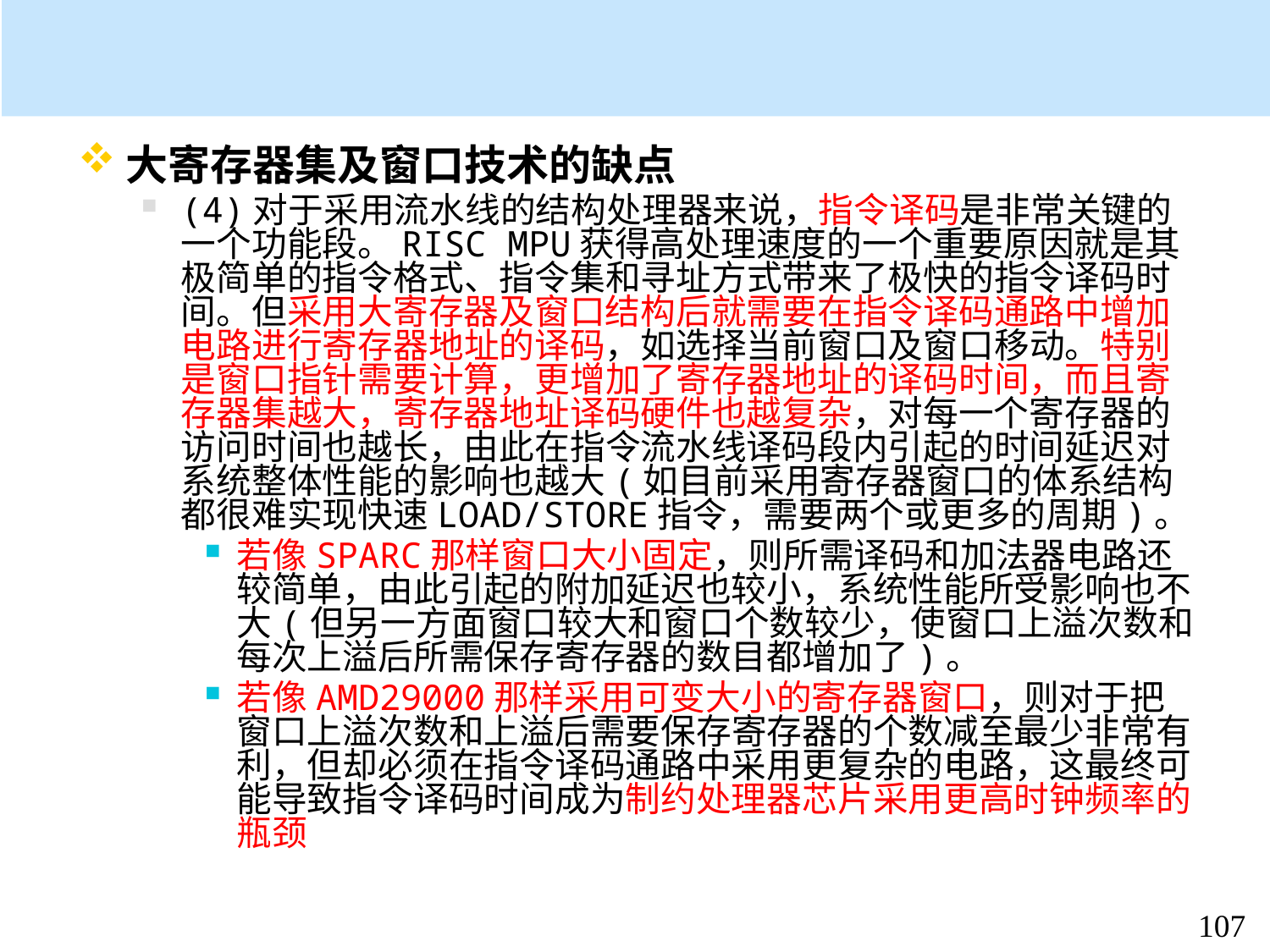

#
大寄存器集及窗口技术的缺点
(4)对于采用流水线的结构处理器来说，指令译码是非常关键的一个功能段。RISC MPU获得高处理速度的一个重要原因就是其极简单的指令格式、指令集和寻址方式带来了极快的指令译码时间。但采用大寄存器及窗口结构后就需要在指令译码通路中增加电路进行寄存器地址的译码，如选择当前窗口及窗口移动。特别是窗口指针需要计算，更增加了寄存器地址的译码时间，而且寄存器集越大，寄存器地址译码硬件也越复杂，对每一个寄存器的访问时间也越长，由此在指令流水线译码段内引起的时间延迟对系统整体性能的影响也越大(如目前采用寄存器窗口的体系结构都很难实现快速LOAD/STORE指令，需要两个或更多的周期)。
若像SPARC那样窗口大小固定，则所需译码和加法器电路还较简单，由此引起的附加延迟也较小，系统性能所受影响也不大(但另一方面窗口较大和窗口个数较少，使窗口上溢次数和每次上溢后所需保存寄存器的数目都增加了)。
若像AMD29000那样采用可变大小的寄存器窗口，则对于把窗口上溢次数和上溢后需要保存寄存器的个数减至最少非常有利，但却必须在指令译码通路中采用更复杂的电路，这最终可能导致指令译码时间成为制约处理器芯片采用更高时钟频率的瓶颈